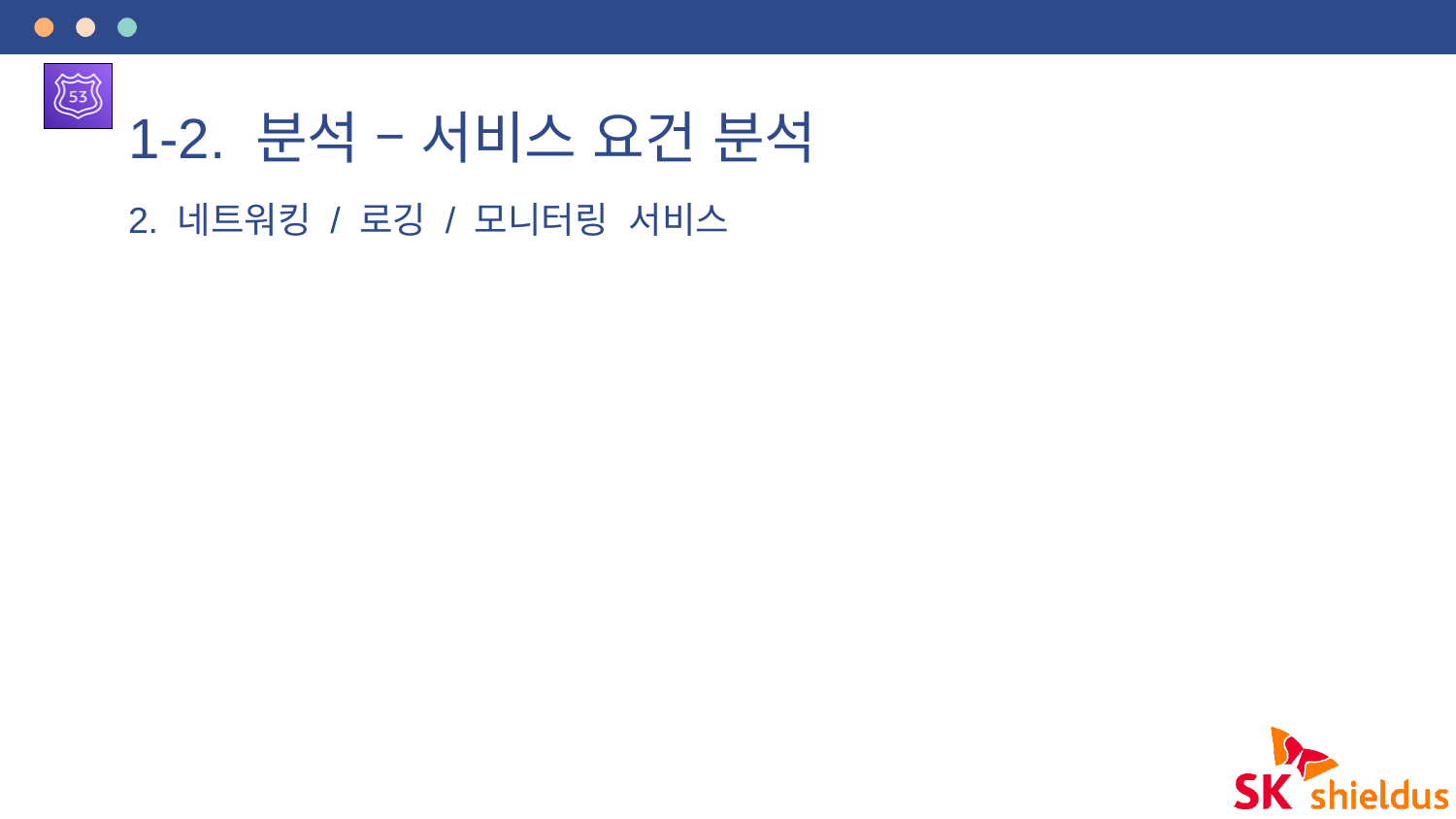

# 1-2. 분석 – 서비스 요건 분석
2. 네트워킹 / 로깅 / 모니터링  서비스